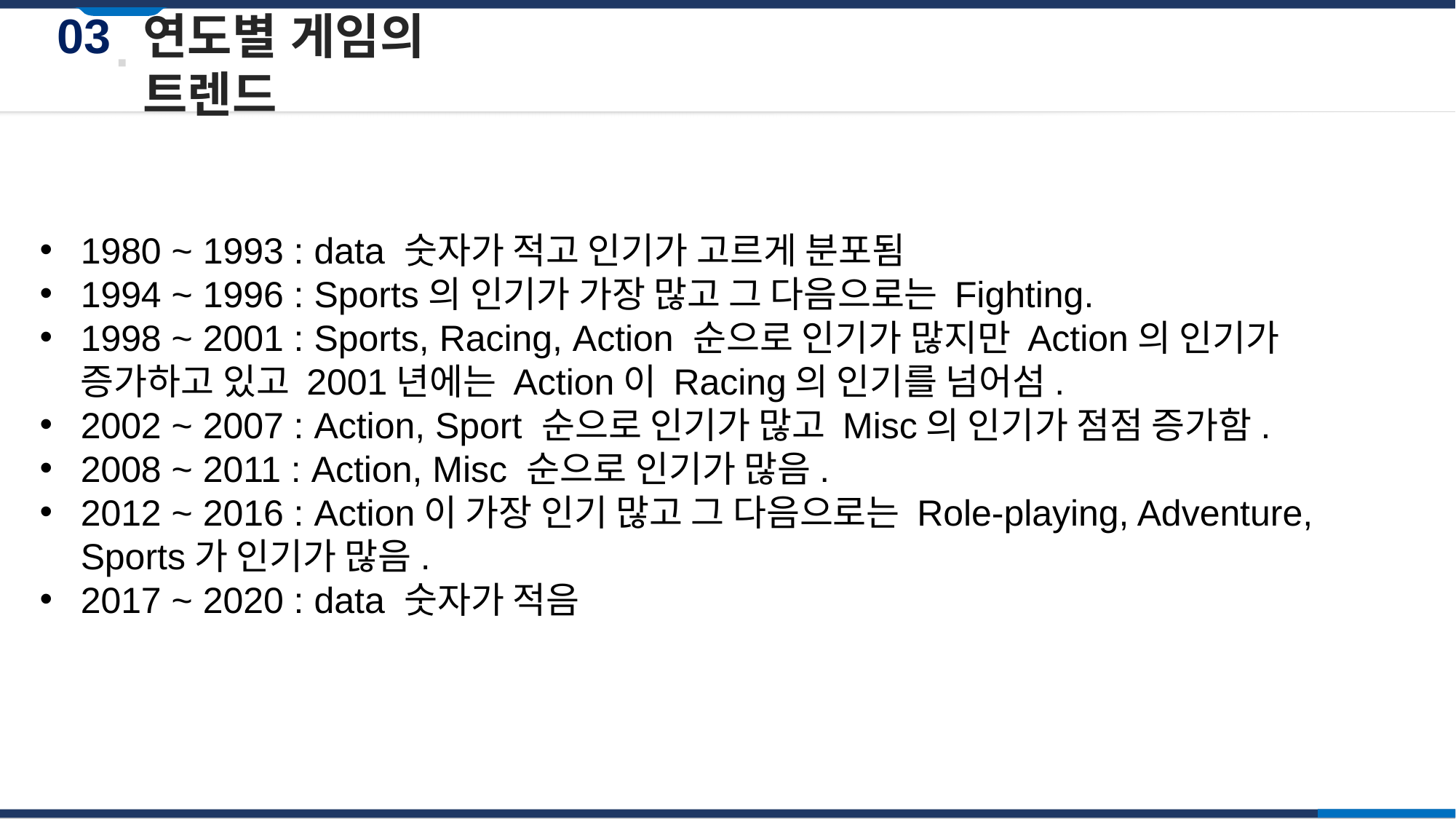

03
연도별 게임의 트렌드

1980 ~ 1993 : data 숫자가 적고 인기가 고르게 분포됨
1994 ~ 1996 : Sports의 인기가 가장 많고 그 다음으로는 Fighting.
1998 ~ 2001 : Sports, Racing, Action 순으로 인기가 많지만 Action의 인기가 증가하고 있고 2001년에는 Action이 Racing의 인기를 넘어섬.
2002 ~ 2007 : Action, Sport 순으로 인기가 많고 Misc의 인기가 점점 증가함.
2008 ~ 2011 : Action, Misc 순으로 인기가 많음.
2012 ~ 2016 : Action이 가장 인기 많고 그 다음으로는 Role-playing, Adventure, Sports가 인기가 많음.
2017 ~ 2020 : data 숫자가 적음